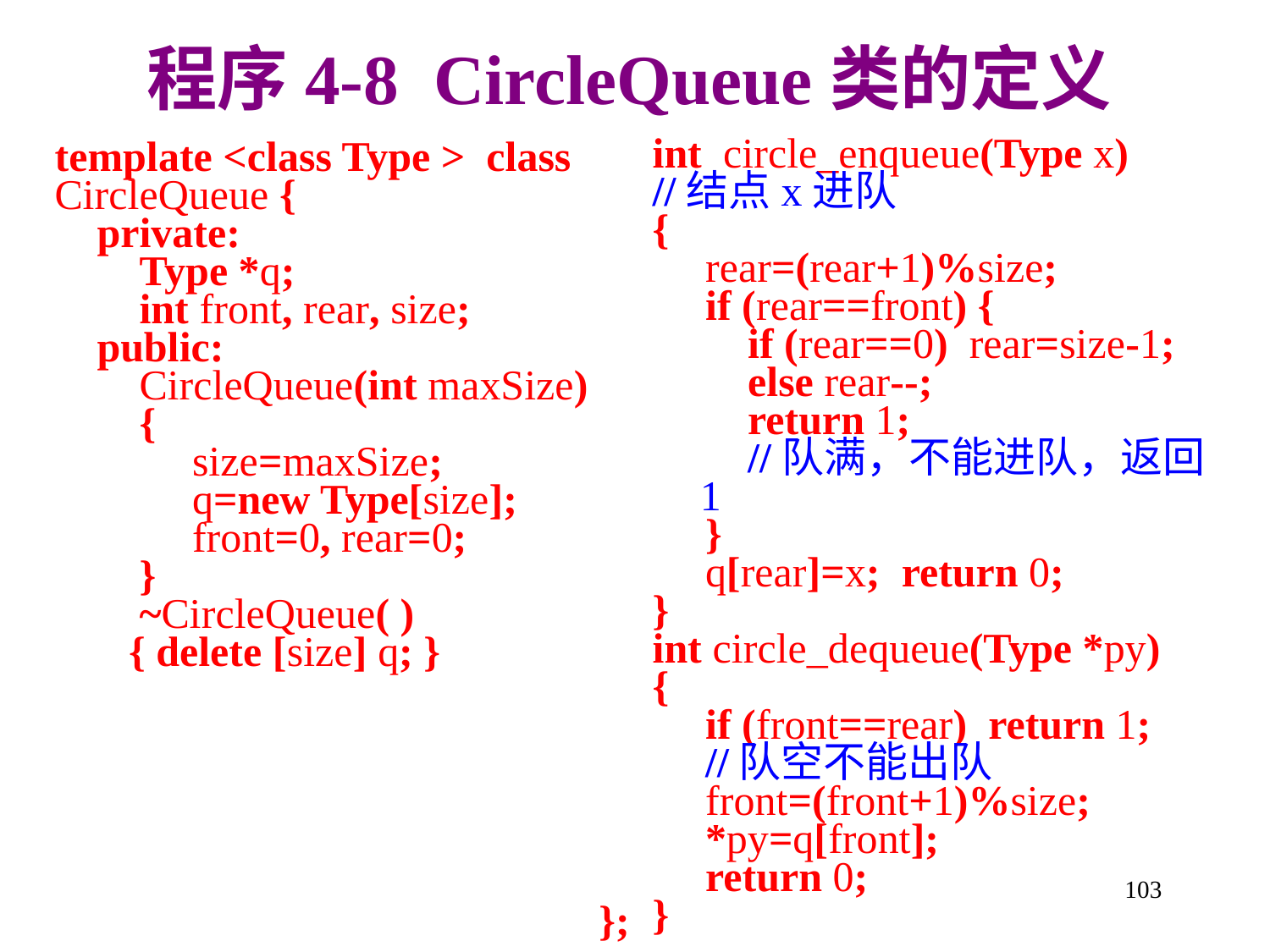

程序4-8  CircleQueue类的定义
int  circle_enqueue(Type x)
//结点x进队
{
     rear=(rear+1)%size;
     if (rear==front) {
         if (rear==0)  rear=size-1;
         else rear--;
         return 1;
         //队满，不能进队，返回1
     }
     q[rear]=x;  return 0;
}
int circle_dequeue(Type *py)
{
     if (front==rear)  return 1;
     //队空不能出队
     front=(front+1)%size;
     *py=q[front];
     return 0;
}

template <class Type >  class
CircleQueue {
    private:
        Type *q;
        int front, rear, size;
    public:
        CircleQueue(int maxSize)
        {
             size=maxSize;
             q=new Type[size];
             front=0, rear=0;
        }
        ~CircleQueue( )
       { delete [size] q; }
103
};